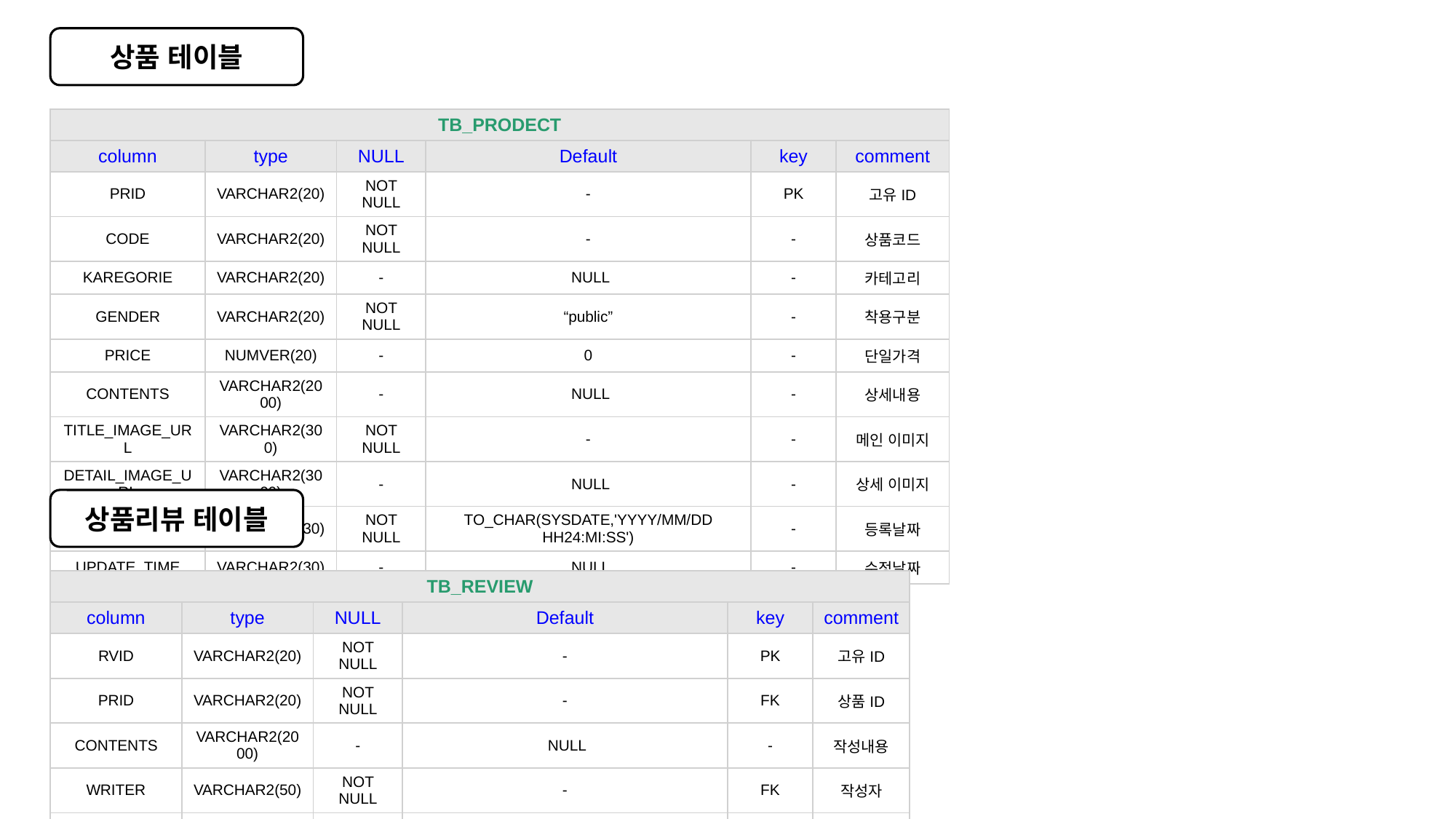

상품 테이블
| TB\_PRODECT |  |  |  |  |  |
| --- | --- | --- | --- | --- | --- |
| column | type | NULL | Default | key | comment |
| PRID | VARCHAR2(20) | NOT NULL | - | PK | 고유ID |
| CODE | VARCHAR2(20) | NOT NULL | - | - | 상품코드 |
| KAREGORIE | VARCHAR2(20) | - | NULL | - | 카테고리 |
| GENDER | VARCHAR2(20) | NOT NULL | “public” | - | 착용구분 |
| PRICE | NUMVER(20) | - | 0 | - | 단일가격 |
| CONTENTS | VARCHAR2(2000) | - | NULL | - | 상세내용 |
| TITLE\_IMAGE\_URL | VARCHAR2(300) | NOT NULL | - | - | 메인 이미지 |
| DETAIL\_IMAGE\_URL | VARCHAR2(3000) | - | NULL | - | 상세 이미지 |
| INSERT\_TIME | VARCHAR2(30) | NOT NULL | TO\_CHAR(SYSDATE,'YYYY/MM/DD HH24:MI:SS') | - | 등록날짜 |
| UPDATE\_TIME | VARCHAR2(30) | - | NULL | - | 수정날짜 |
상품리뷰 테이블
| TB\_REVIEW |  |  |  |  |  |
| --- | --- | --- | --- | --- | --- |
| column | type | NULL | Default | key | comment |
| RVID | VARCHAR2(20) | NOT NULL | - | PK | 고유ID |
| PRID | VARCHAR2(20) | NOT NULL | - | FK | 상품ID |
| CONTENTS | VARCHAR2(2000) | - | NULL | - | 작성내용 |
| WRITER | VARCHAR2(50) | NOT NULL | - | FK | 작성자 |
| INSERT\_TIME | VARCHAR2(30) | NOT NULL | TO\_CHAR(SYSDATE,'YYYY/MM/DD HH24:MI:SS') | - | 등록날짜 |
| UPDATE\_TIME | VARCHAR2(30) | - | NULL | - | 수정날짜 |